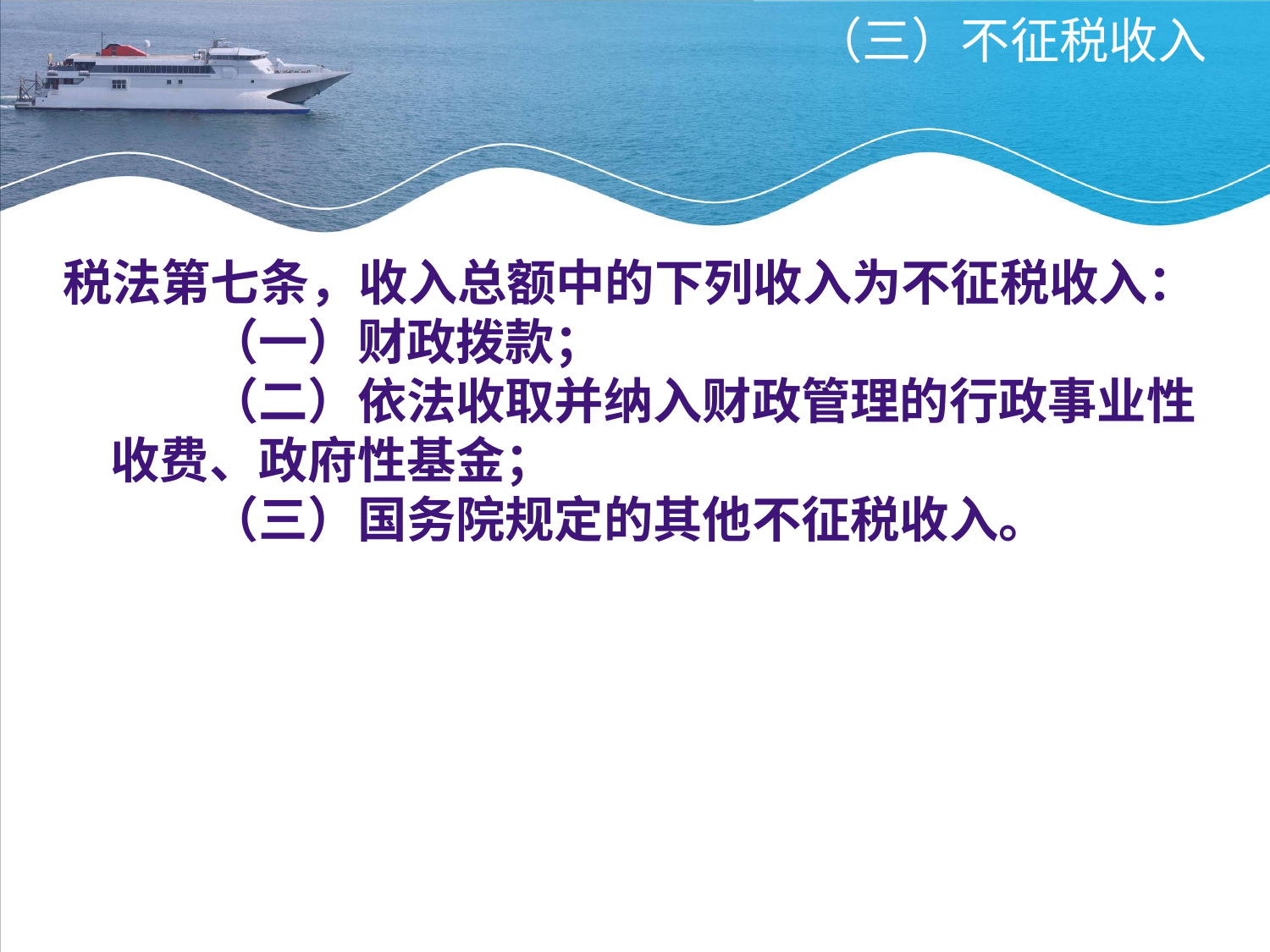

# （三）不征税收入
税法第七条，收入总额中的下列收入为不征税收入：
　　（一）财政拨款；
　　（二）依法收取并纳入财政管理的行政事业性收费、政府性基金；
　　（三）国务院规定的其他不征税收入。